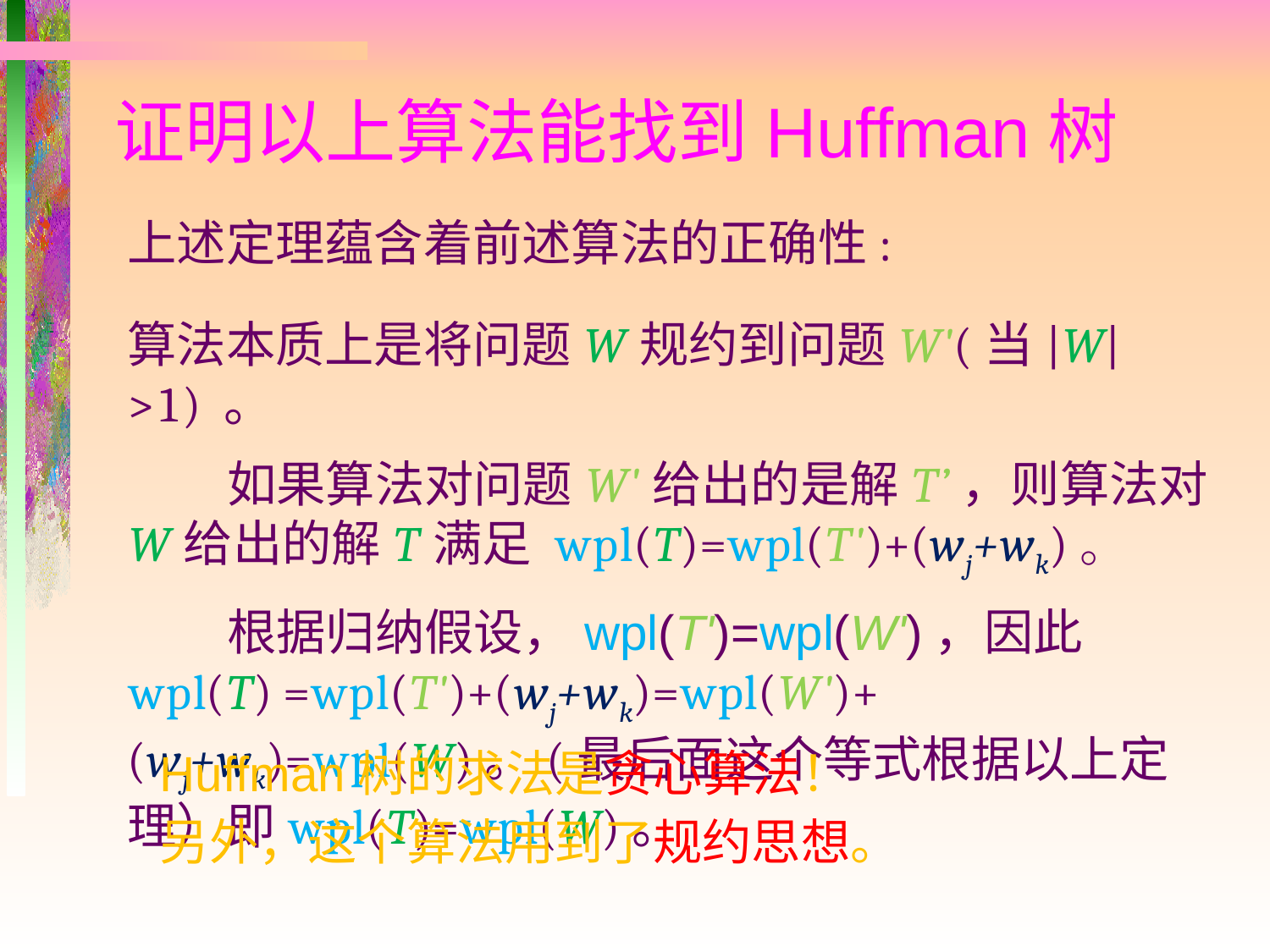

# 证明以上算法能找到Huffman树
上述定理蕴含着前述算法的正确性:
算法本质上是将问题W规约到问题W'(当|W|>1) 。
        如果算法对问题W'给出的是解T’，则算法对W给出的解T满足 wpl(T)=wpl(T')+(wj+wk)。
        根据归纳假设，wpl(T')=wpl(W')，因此wpl(T) =wpl(T')+(wj+wk)=wpl(W')+(wj+wk)=wpl(W)。(最后面这个等式根据以上定理）即wpl(T)=wpl(W)。
Huffman树的求法是贪心算法！
另外，这个算法用到了规约思想。